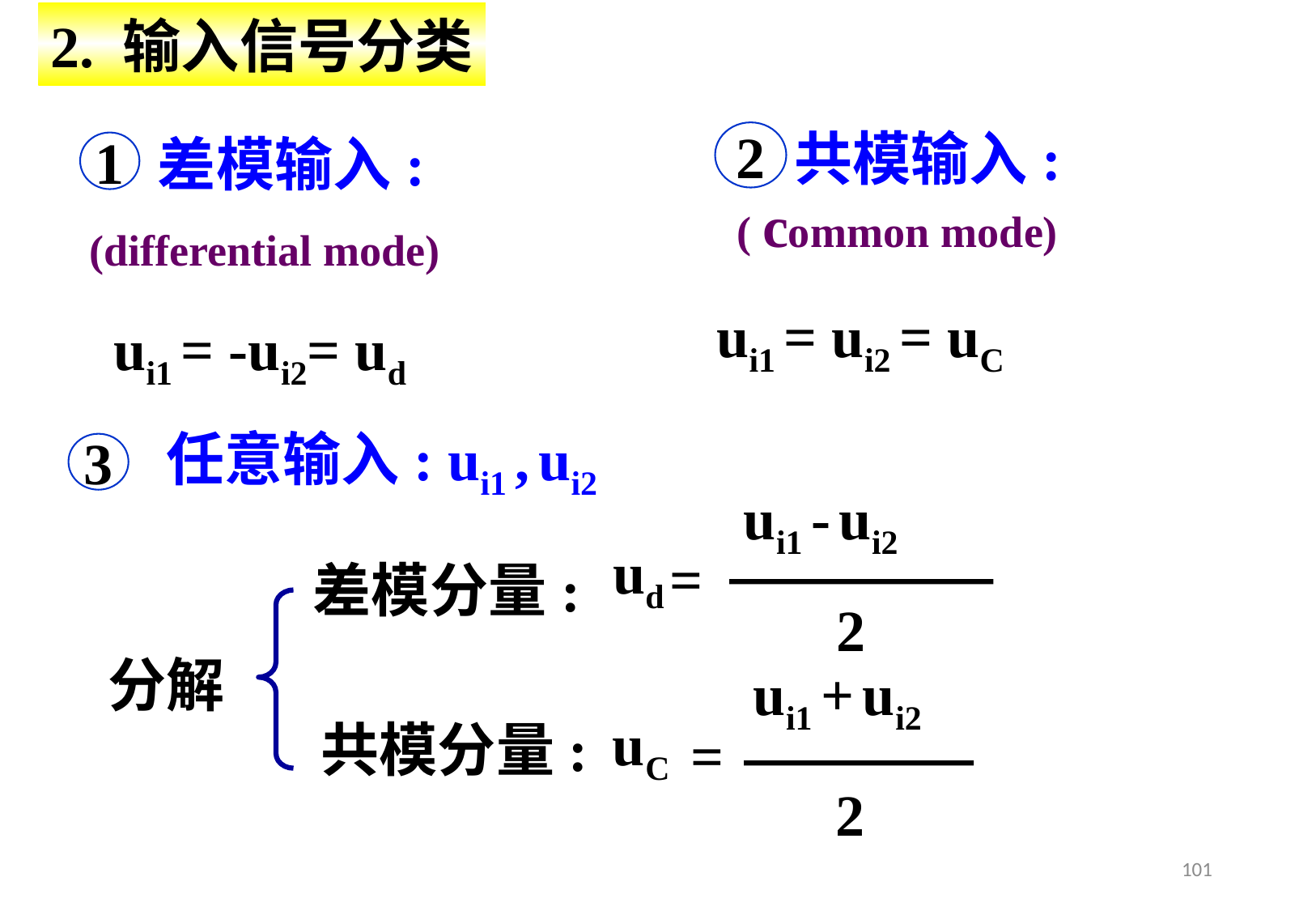

2. 输入信号分类
共模输入:
差模输入:
2
1
( common mode)
(differential mode)
ui1 = ui2 = uC
ui1 = -ui2= ud
任意输入: ui1 , ui2
3
ui1 - ui2

=

2
ud

差模分量:

分解
ui1 + ui2

=

2
uC
共模分量:
101